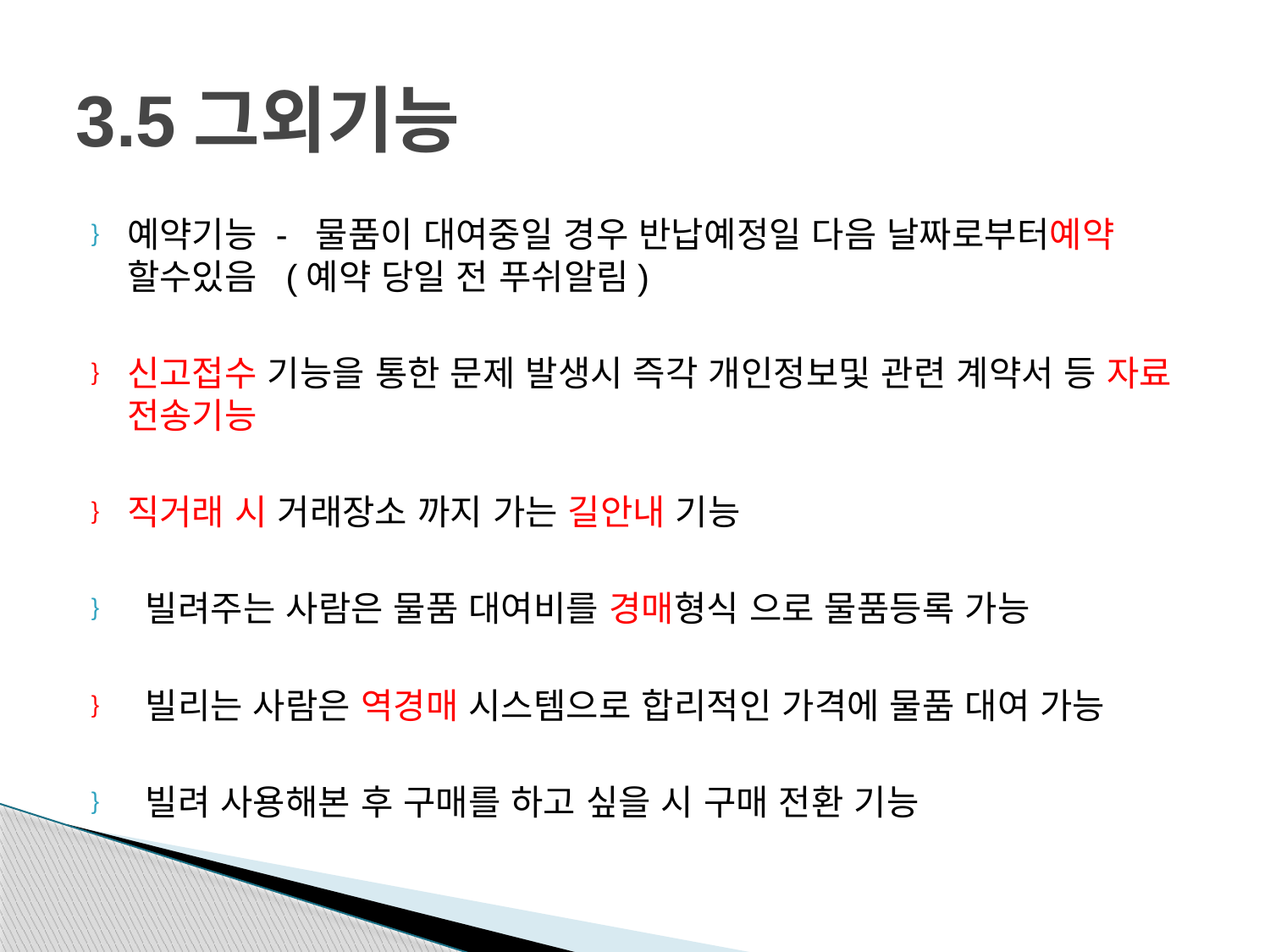

# 3.5그외기능
예약기능 -  물품이 대여중일 경우 반납예정일 다음 날짜로부터예약 할수있음  (예약 당일 전 푸쉬알림)

신고접수 기능을 통한 문제 발생시 즉각 개인정보및 관련 계약서 등 자료 전송기능

직거래 시 거래장소 까지 가는 길안내 기능

 빌려주는 사람은 물품 대여비를 경매형식 으로 물품등록 가능

 빌리는 사람은 역경매 시스템으로 합리적인 가격에 물품 대여 가능

 빌려 사용해본 후 구매를 하고 싶을 시 구매 전환 기능